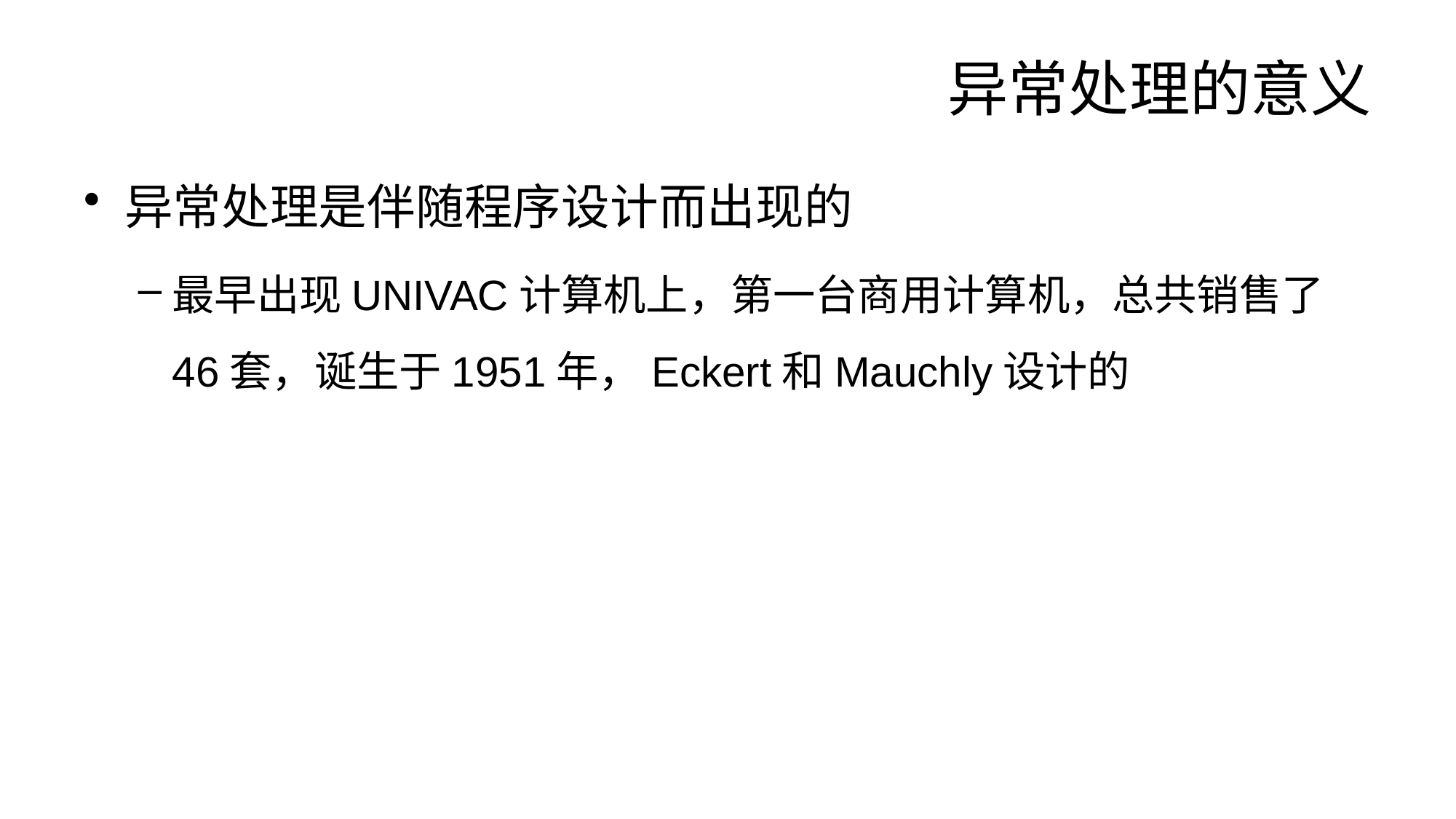

# 异常处理的意义
异常处理是伴随程序设计而出现的
最早出现UNIVAC计算机上，第一台商用计算机，总共销售了46套，诞生于1951年，Eckert和Mauchly设计的